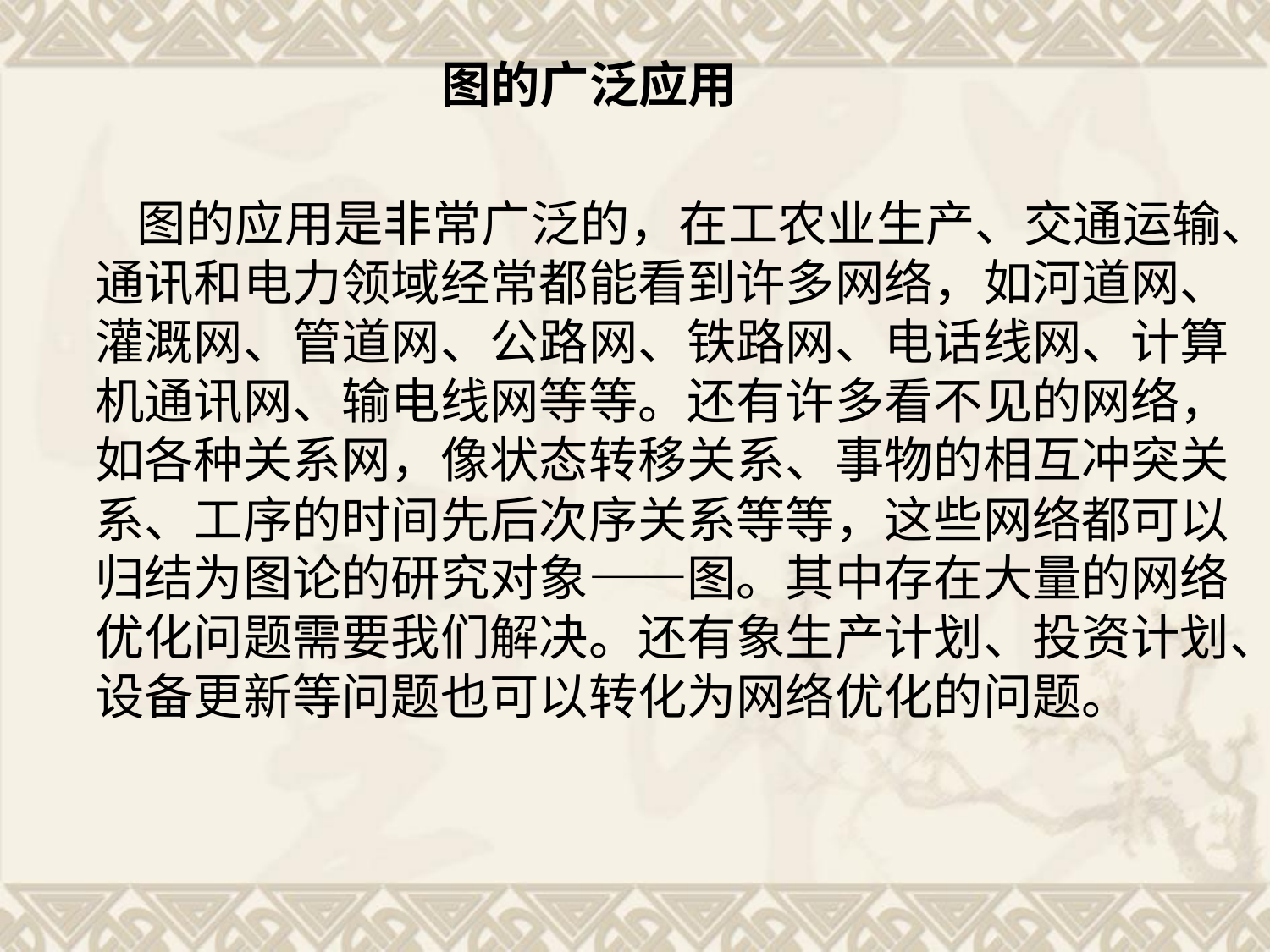

# 图的广泛应用
       图的应用是非常广泛的，在工农业生产、交通运输、通讯和电力领域经常都能看到许多网络，如河道网、灌溉网、管道网、公路网、铁路网、电话线网、计算机通讯网、输电线网等等。还有许多看不见的网络，如各种关系网，像状态转移关系、事物的相互冲突关系、工序的时间先后次序关系等等，这些网络都可以归结为图论的研究对象——图。其中存在大量的网络优化问题需要我们解决。还有象生产计划、投资计划、设备更新等问题也可以转化为网络优化的问题。